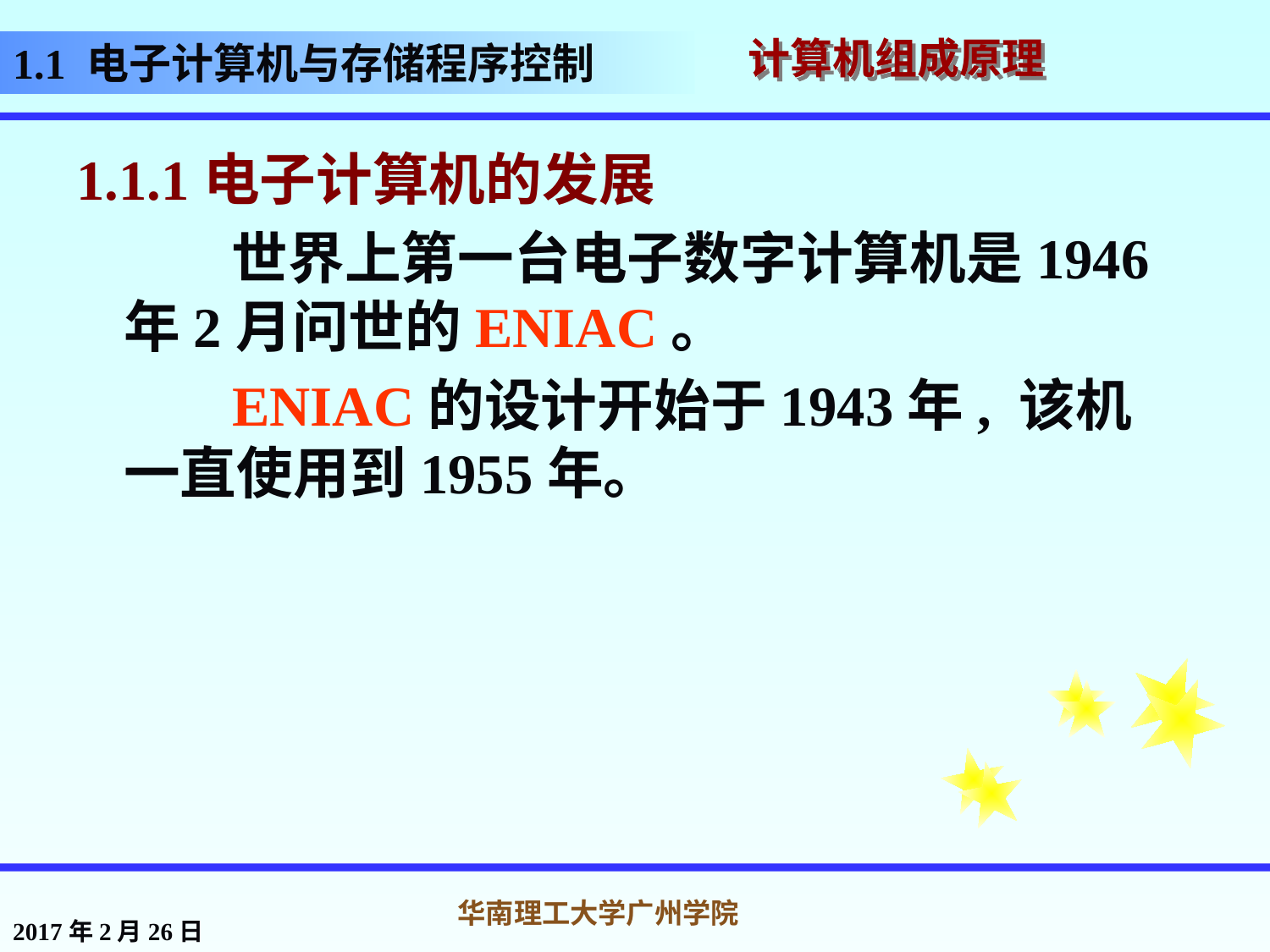

1.1 电子计算机与存储程序控制
1.1.1电子计算机的发展
           世界上第一台电子数字计算机是1946年2月问世的ENIAC。
           ENIAC的设计开始于1943年, 该机一直使用到1955年。
2017年2月26日